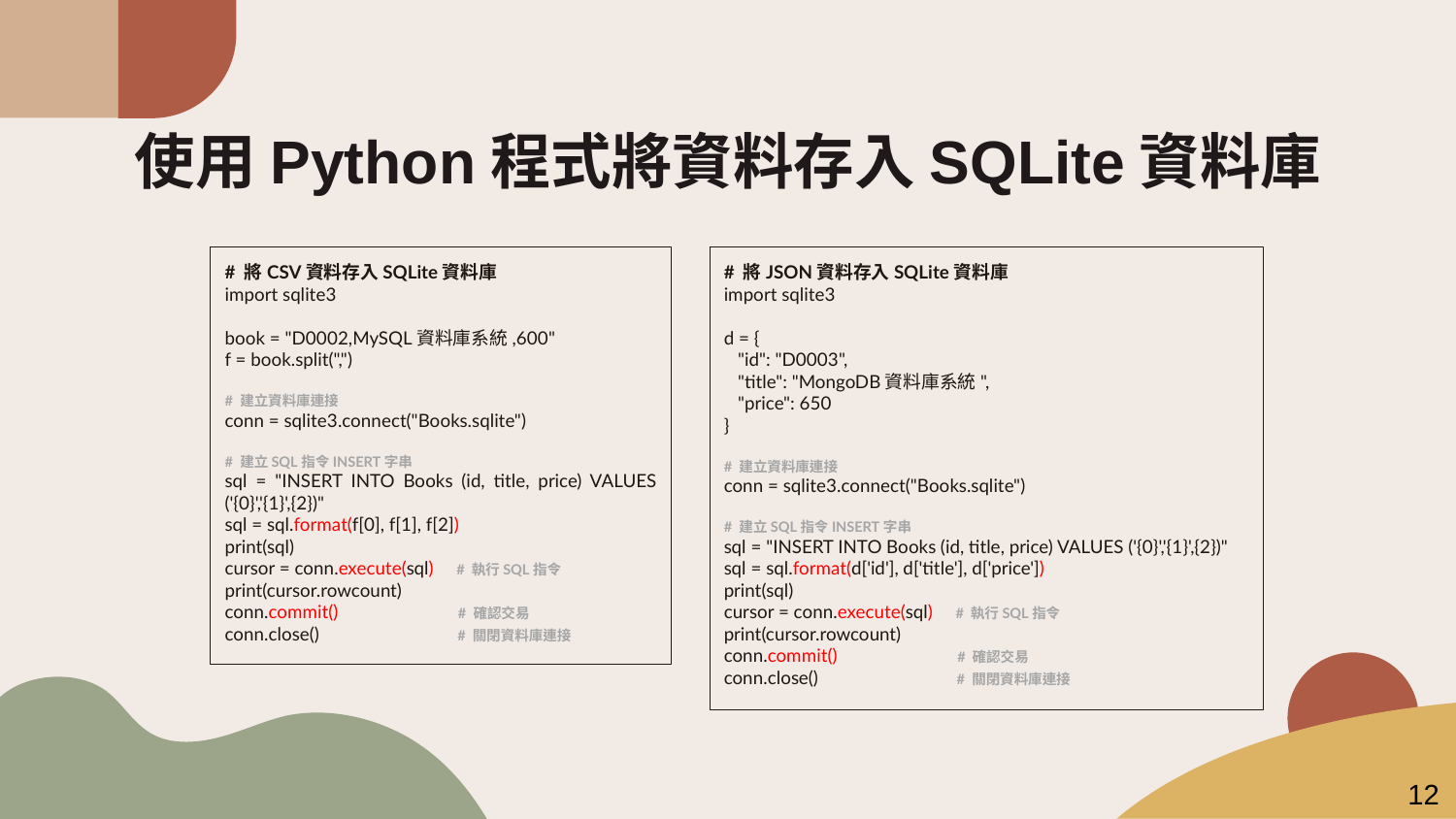

# 使用Python程式將資料存入SQLite資料庫
# 將CSV資料存入SQLite資料庫
import sqlite3

book = "D0002,MySQL資料庫系統,600"
f = book.split(",")

# 建立資料庫連接
conn = sqlite3.connect("Books.sqlite")

# 建立SQL指令INSERT字串
sql = "INSERT INTO Books (id, title, price) VALUES ('{0}','{1}',{2})"
sql = sql.format(f[0], f[1], f[2])
print(sql)
cursor = conn.execute(sql)     # 執行SQL指令
print(cursor.rowcount)
conn.commit()                          # 確認交易
conn.close()                              # 關閉資料庫連接
# 將JSON資料存入SQLite資料庫
import sqlite3

d = {
   "id": "D0003",
   "title": "MongoDB資料庫系統",
   "price": 650
}

# 建立資料庫連接
conn = sqlite3.connect("Books.sqlite")

# 建立SQL指令INSERT字串
sql = "INSERT INTO Books (id, title, price) VALUES ('{0}','{1}',{2})"
sql = sql.format(d['id'], d['title'], d['price'])
print(sql)
cursor = conn.execute(sql)     # 執行SQL指令
print(cursor.rowcount)
conn.commit()                          # 確認交易
conn.close()                              # 關閉資料庫連接
12